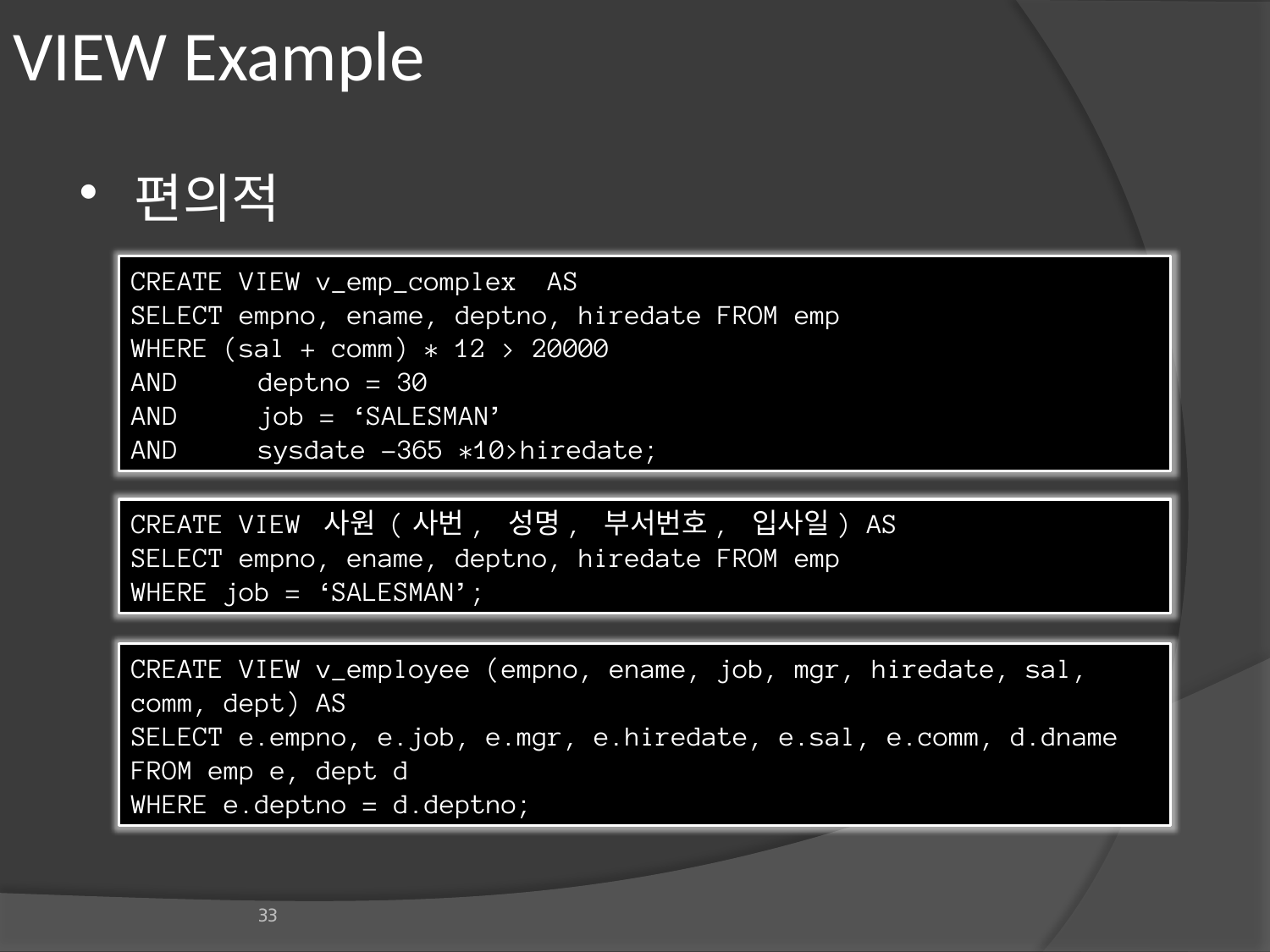

# VIEW Example
편의적

CREATE VIEW v_emp_complex  AS
SELECT empno, ename, deptno, hiredate FROM emp
WHERE (sal + comm) * 12 > 20000
AND	deptno = 30
AND	job = ‘SALESMAN’
AND	sysdate -365 *10>hiredate;
CREATE VIEW 사원 (사번, 성명, 부서번호, 입사일) AS
SELECT empno, ename, deptno, hiredate FROM emp
WHERE job = ‘SALESMAN’;
CREATE VIEW v_employee (empno, ename, job, mgr, hiredate, sal, comm, dept) AS
SELECT e.empno, e.job, e.mgr, e.hiredate, e.sal, e.comm, d.dname
FROM emp e, dept d
WHERE e.deptno = d.deptno;
33